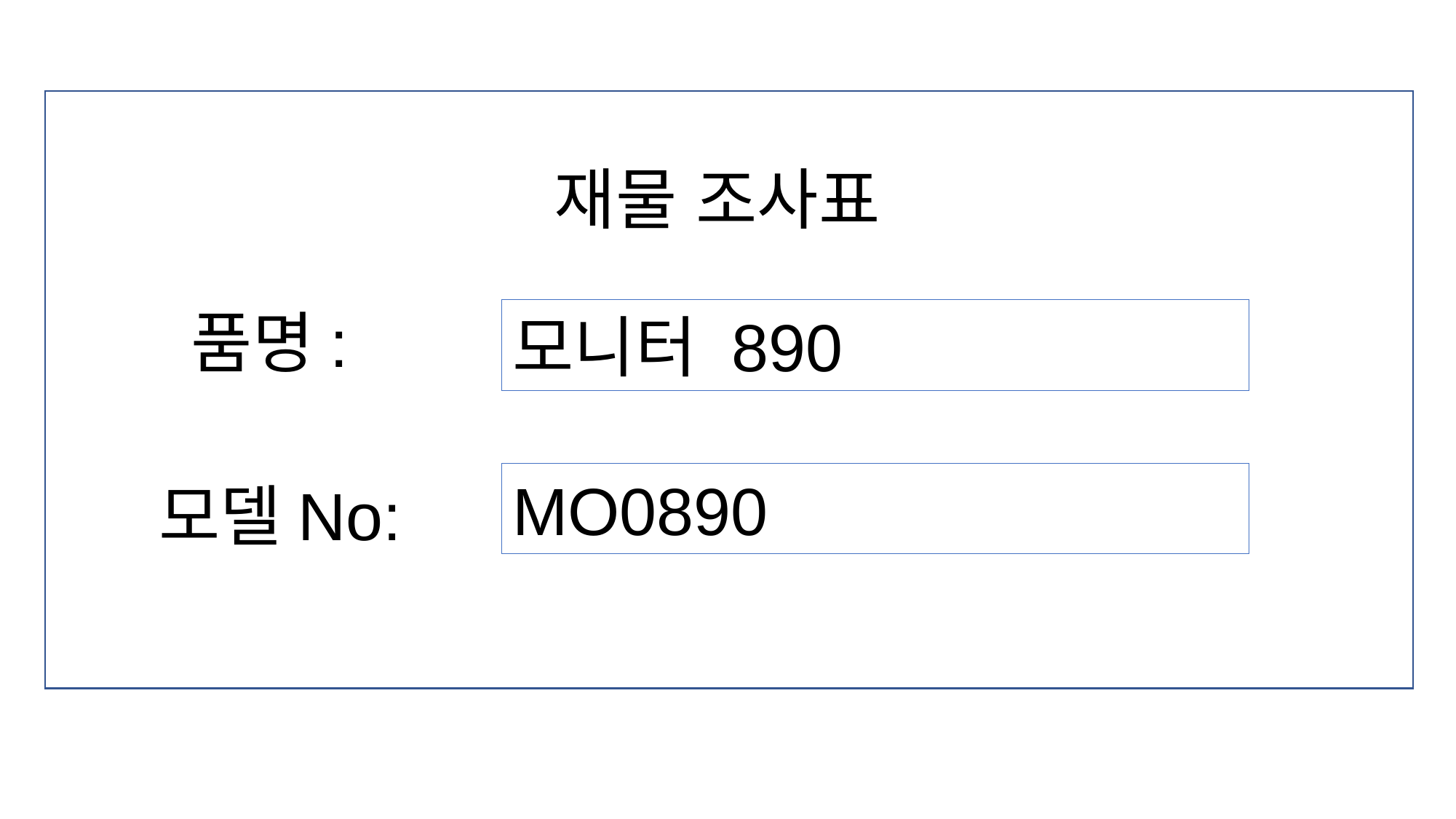

재물 조사표
품명:
모니터 890
MO0890
모델No: